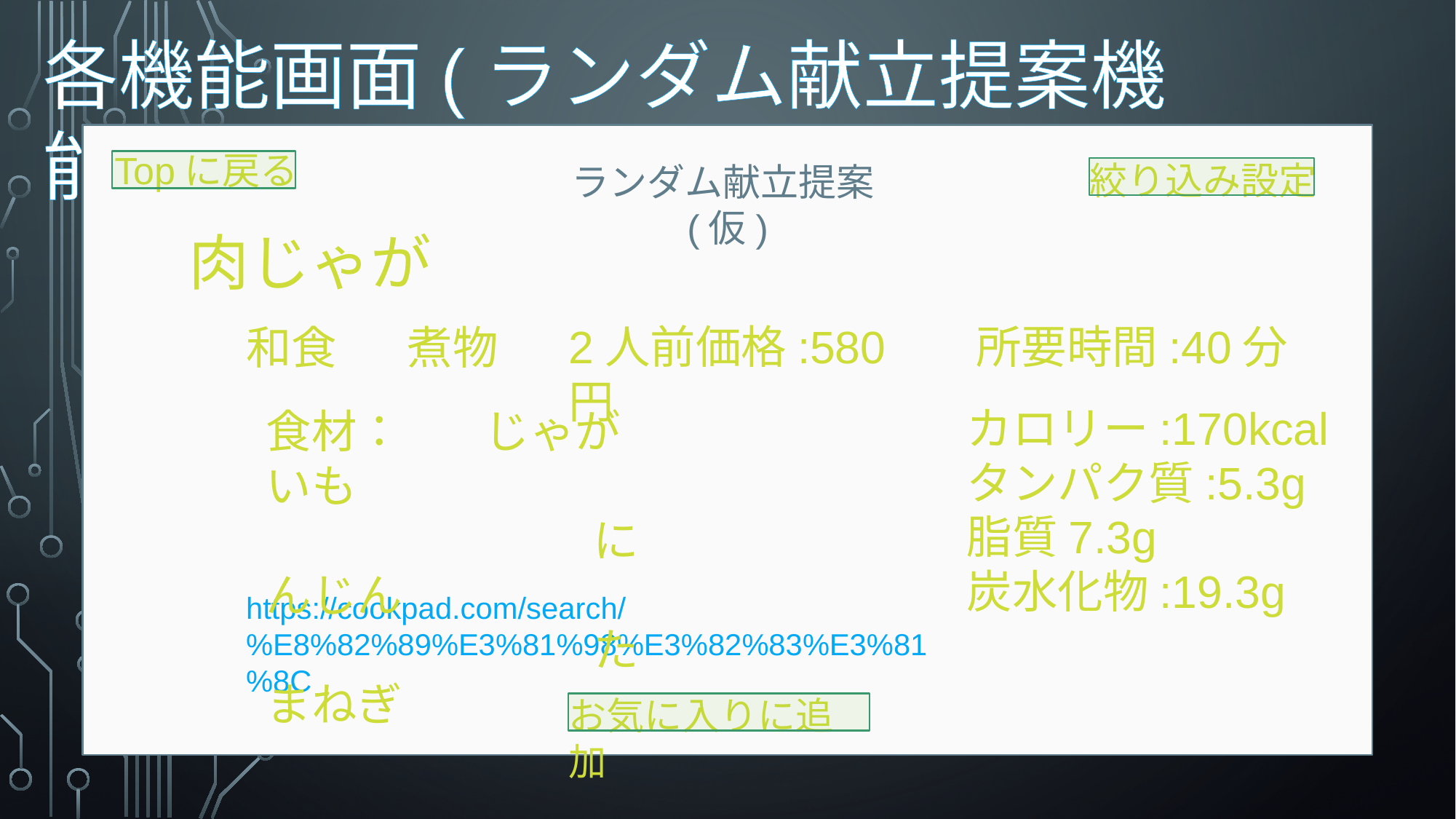

各機能画面(ランダム献立提案機能)

Topに戻る

絞り込み設定
ランダム献立提案(仮)

肉じゃが
2人前価格:580円
所要時間:40分
和食
煮物
カロリー:170kcal
タンパク質:5.3g
脂質7.3g
炭水化物:19.3g
食材：	じゃがいも
			にんじん
			たまねぎ
https://cookpad.com/search/%E8%82%89%E3%81%98%E3%82%83%E3%81%8C
お気に入りに追加